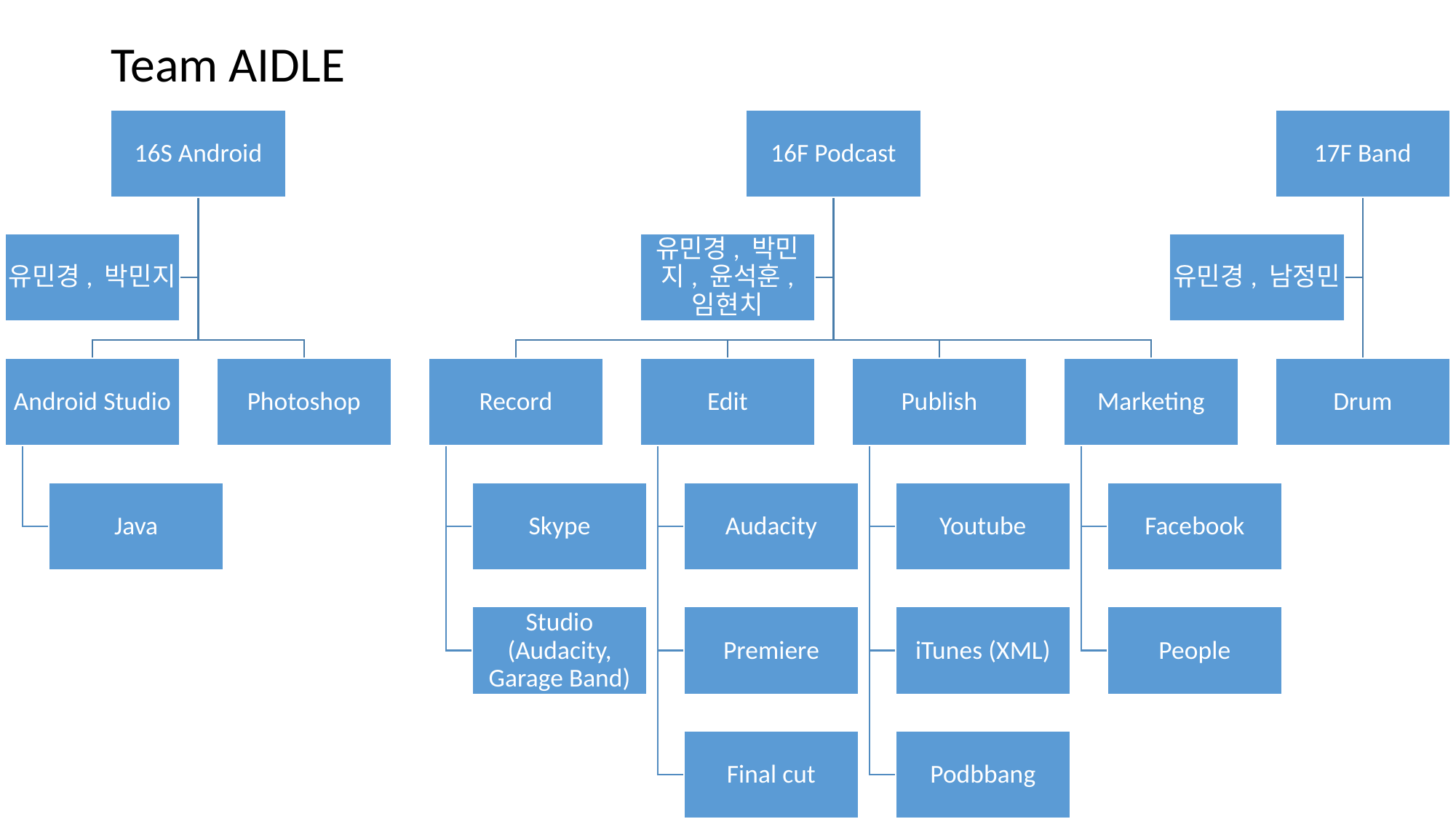

# Team AIDLE
16S Android
Android Studio
Java
Photoshop
유민경, 박민지
16F Podcast
Record
Skype
Studio (Audacity, Garage Band)
Edit
Audacity
Premiere
Final cut
Publish
Youtube
iTunes (XML)
Podbbang
Marketing
Facebook
People
유민경, 박민지, 윤석훈, 임현치
17F Band
Drum
유민경, 남정민